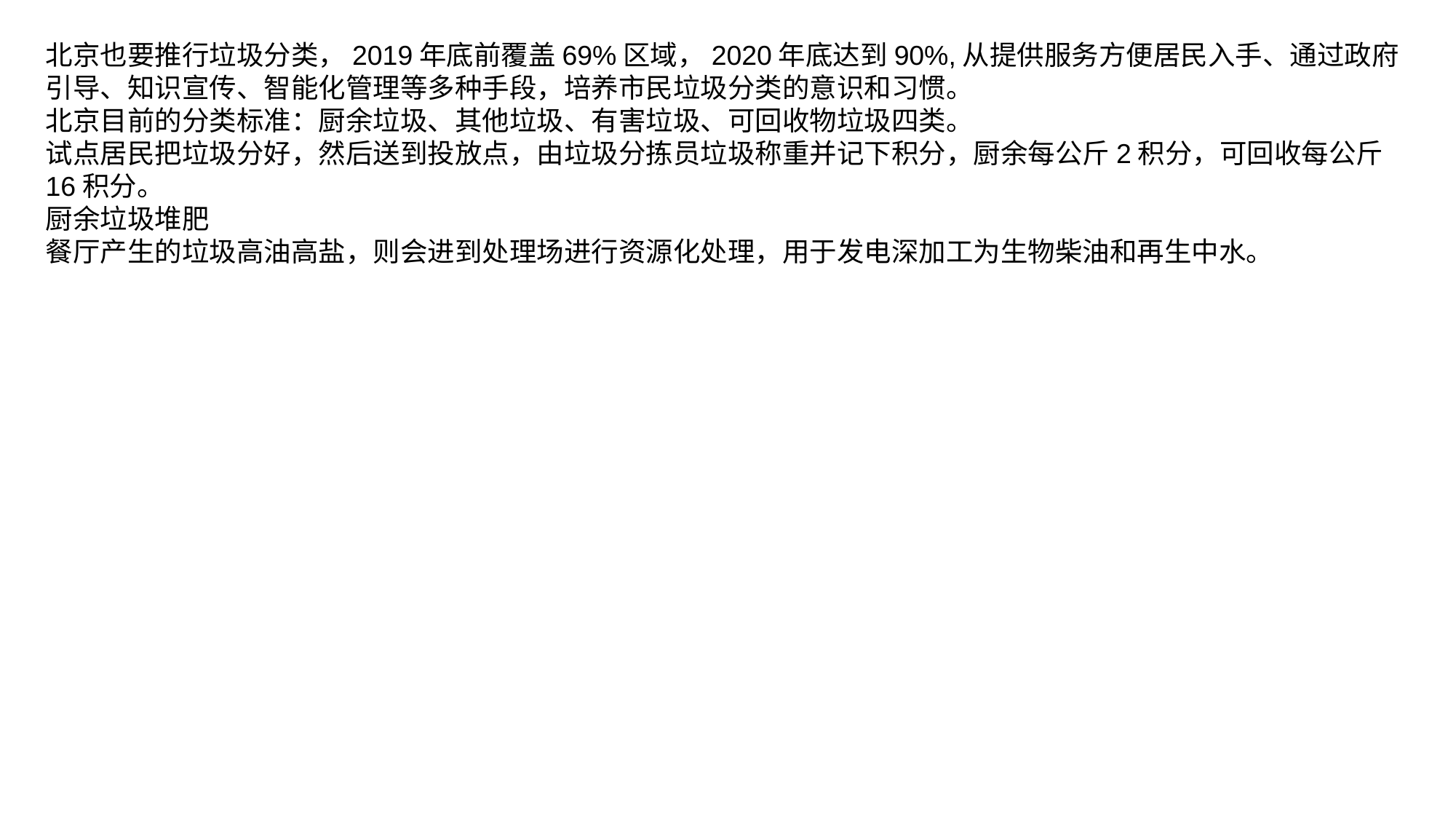

北京也要推行垃圾分类，2019年底前覆盖69%区域，2020年底达到90%,从提供服务方便居民入手、通过政府引导、知识宣传、智能化管理等多种手段，培养市民垃圾分类的意识和习惯。
北京目前的分类标准：厨余垃圾、其他垃圾、有害垃圾、可回收物垃圾四类。
试点居民把垃圾分好，然后送到投放点，由垃圾分拣员垃圾称重并记下积分，厨余每公斤2积分，可回收每公斤16积分。
厨余垃圾堆肥
餐厅产生的垃圾高油高盐，则会进到处理场进行资源化处理，用于发电深加工为生物柴油和再生中水。